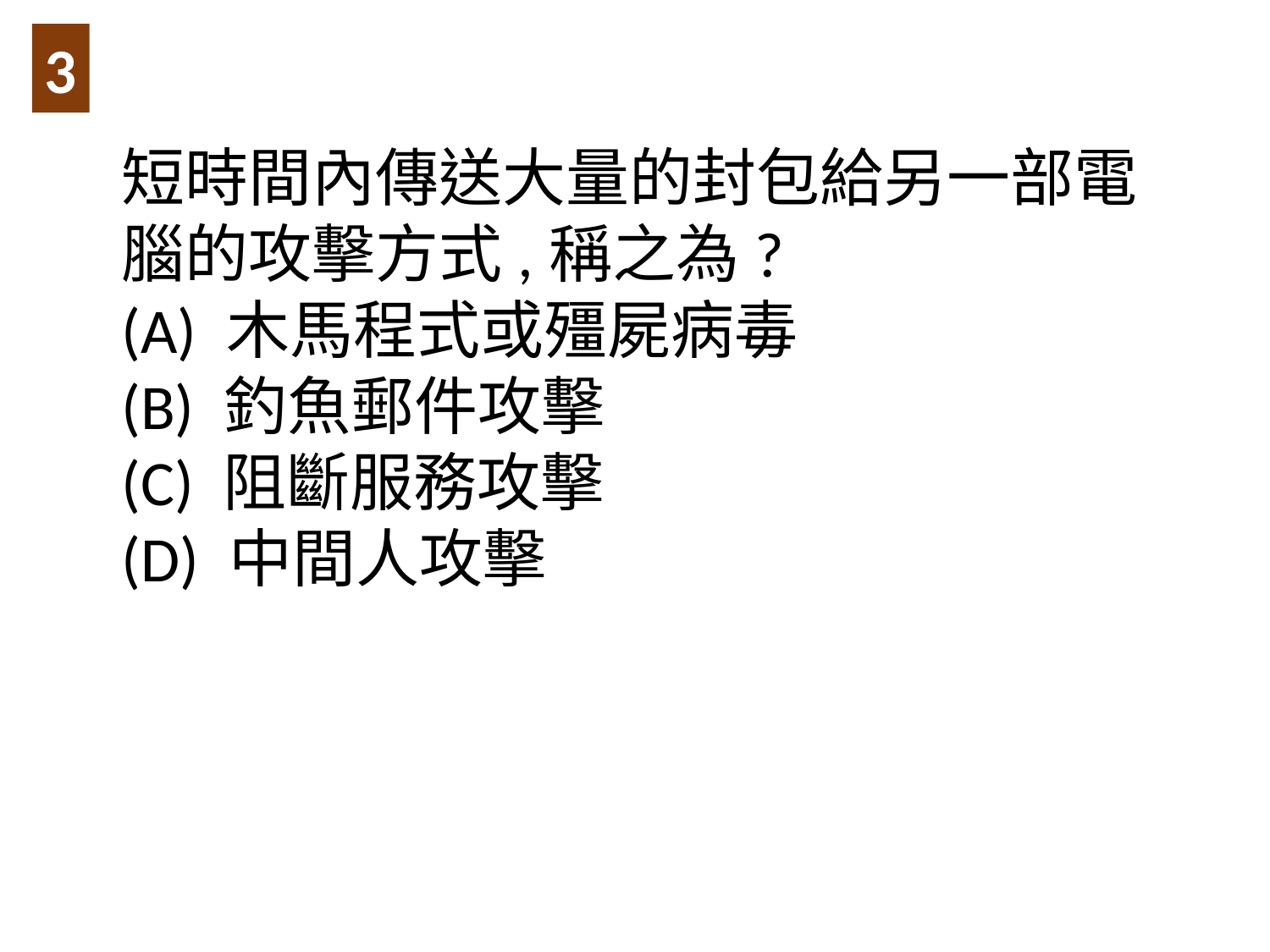

3
短時間內傳送大量的封包給另一部電腦的攻擊方式,稱之為?
(A) 木馬程式或殭屍病毒
(B) 釣魚郵件攻擊
(C) 阻斷服務攻擊
(D) 中間人攻擊